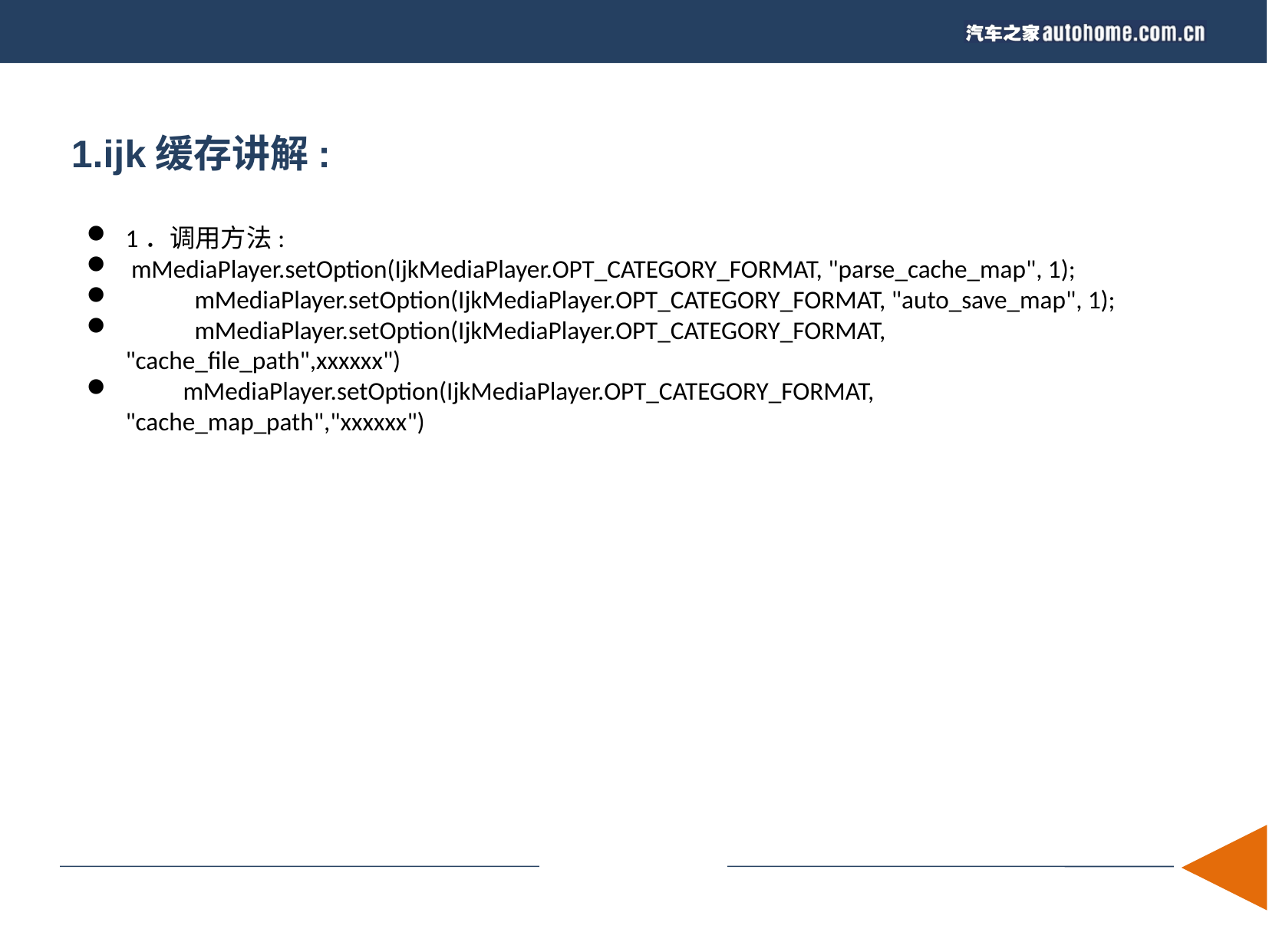

1.ijk缓存讲解:
1．调用方法:
 mMediaPlayer.setOption(IjkMediaPlayer.OPT_CATEGORY_FORMAT, "parse_cache_map", 1);
            mMediaPlayer.setOption(IjkMediaPlayer.OPT_CATEGORY_FORMAT, "auto_save_map", 1);
            mMediaPlayer.setOption(IjkMediaPlayer.OPT_CATEGORY_FORMAT, "cache_file_path",xxxxxx")
          mMediaPlayer.setOption(IjkMediaPlayer.OPT_CATEGORY_FORMAT, "cache_map_path","xxxxxx")